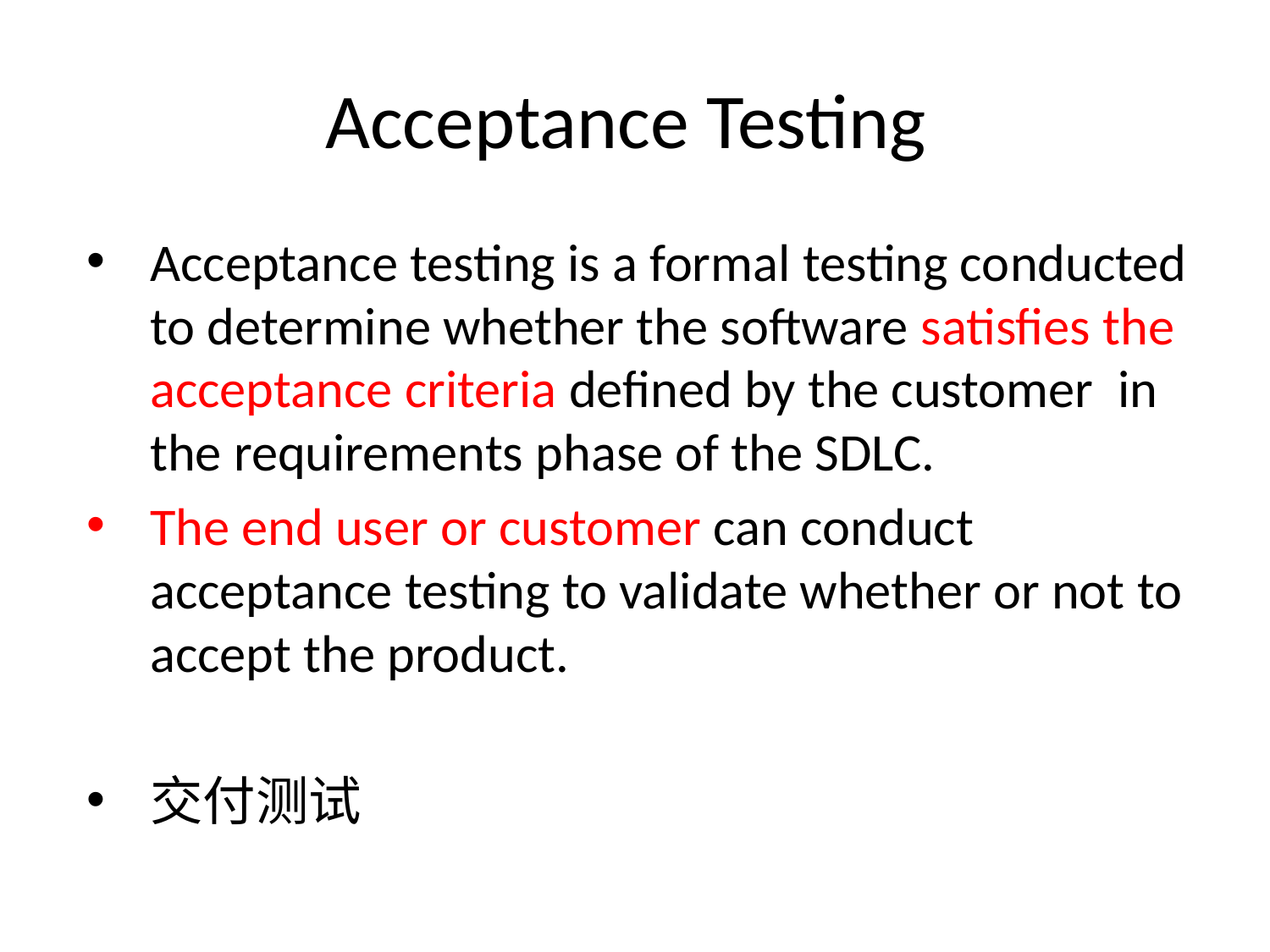

Acceptance Testing
Introducing Acceptance Testing
Acceptance testing is a formal testing conducted to determine whether the software satisfies the acceptance criteria defined by the customer  in the requirements phase of the SDLC.
The end user or customer can conduct acceptance testing to validate whether or not to accept the product.

交付测试